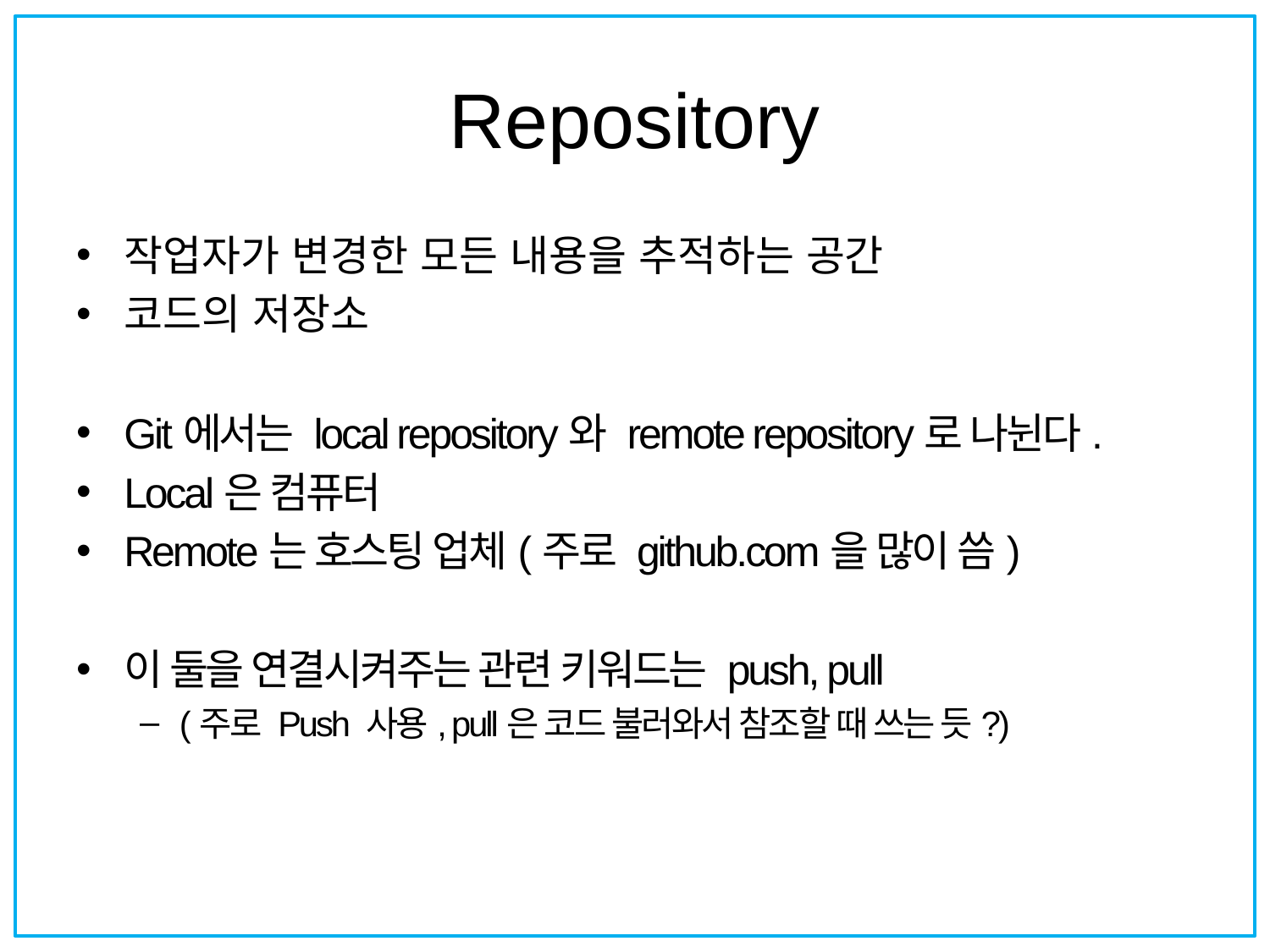

# Repository
작업자가 변경한 모든 내용을 추적하는 공간
코드의 저장소

Git에서는 local repository와 remote repository로 나뉜다.
Local은 컴퓨터
Remote는 호스팅 업체(주로 github.com을 많이 씀)

이 둘을 연결시켜주는 관련 키워드는 push, pull
(주로 Push 사용, pull은 코드 불러와서 참조할 때 쓰는 듯?)